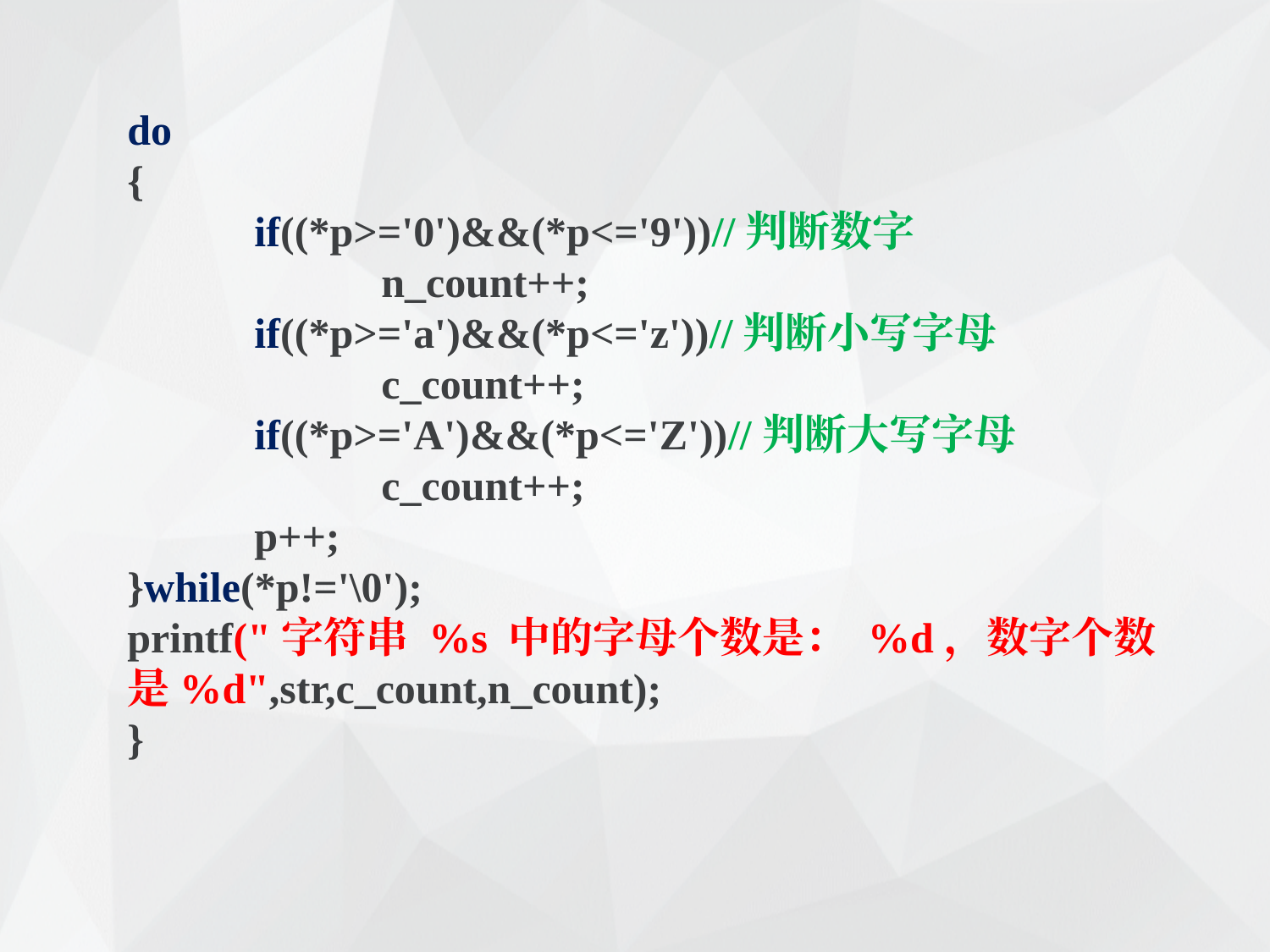

do
{
	if((*p>='0')&&(*p<='9'))//判断数字
		n_count++;
	if((*p>='a')&&(*p<='z'))//判断小写字母
		c_count++;
	if((*p>='A')&&(*p<='Z'))//判断大写字母
		c_count++;
	p++;
}while(*p!='\0');
printf("字符串 %s 中的字母个数是： %d，数字个数是%d",str,c_count,n_count);
}